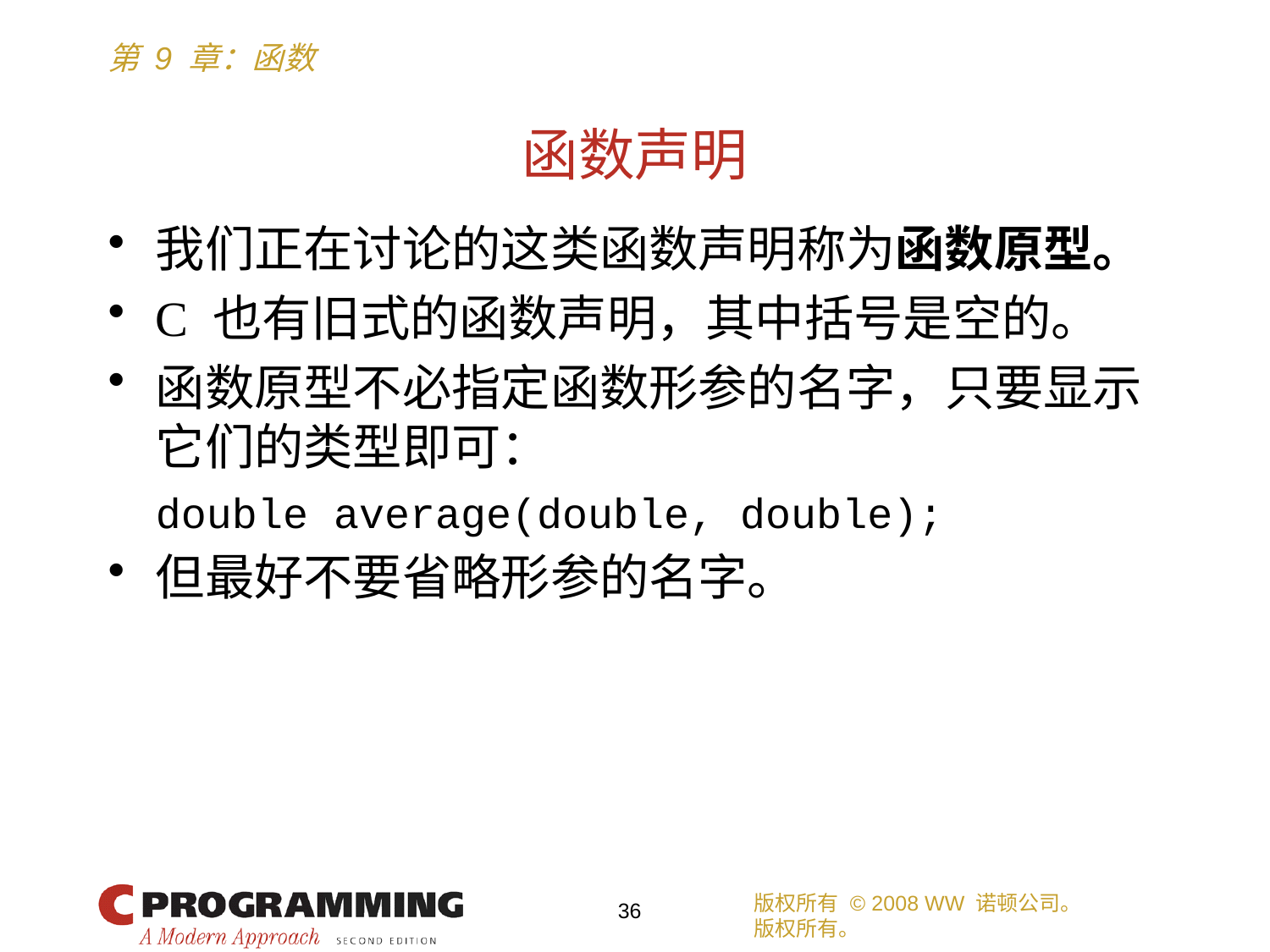

# 函数声明
我们正在讨论的这类函数声明称为函数原型。
C 也有旧式的函数声明，其中括号是空的。
函数原型不必指定函数形参的名字，只要显示它们的类型即可：
	double average(double, double);
但最好不要省略形参的名字。
版权所有 © 2008 WW 诺顿公司。
版权所有。
36